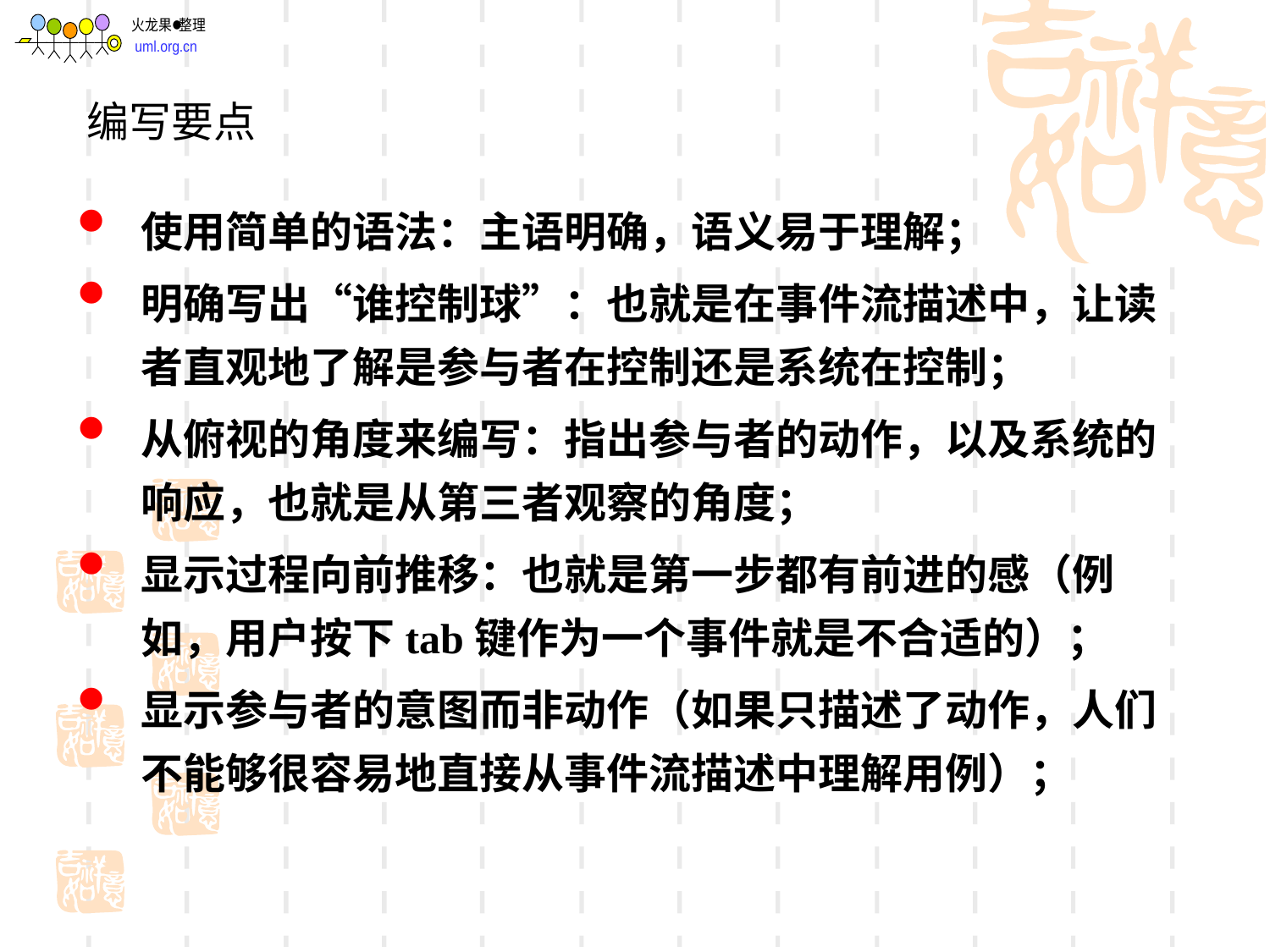

编写要点
使用简单的语法：主语明确，语义易于理解；
明确写出“谁控制球”：也就是在事件流描述中，让读者直观地了解是参与者在控制还是系统在控制；
从俯视的角度来编写：指出参与者的动作，以及系统的响应，也就是从第三者观察的角度；
显示过程向前推移：也就是第一步都有前进的感（例如，用户按下tab键作为一个事件就是不合适的）；
显示参与者的意图而非动作（如果只描述了动作，人们不能够很容易地直接从事件流描述中理解用例）；